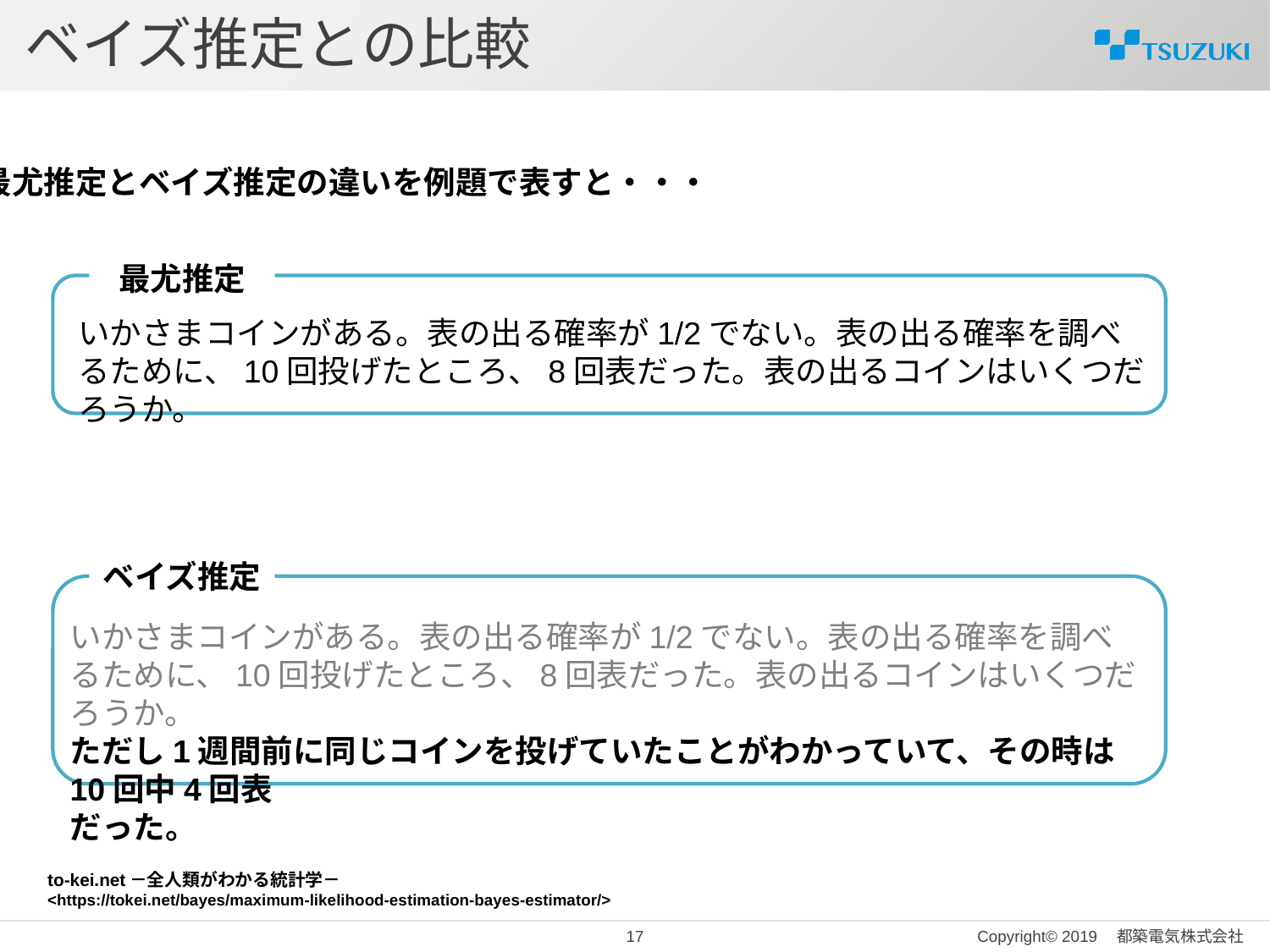

# ベイズ推定との比較
最尤推定とベイズ推定の違いを例題で表すと・・・
最尤推定

いかさまコインがある。表の出る確率が1/2でない。表の出る確率を調べるために、10回投げたところ、8回表だった。表の出るコインはいくつだろうか。
ベイズ推定

いかさまコインがある。表の出る確率が1/2でない。表の出る確率を調べるために、10回投げたところ、8回表だった。表の出るコインはいくつだろうか。
ただし1週間前に同じコインを投げていたことがわかっていて、その時は10回中4回表
だった。
to-kei.net－全人類がわかる統計学－
<https://tokei.net/bayes/maximum-likelihood-estimation-bayes-estimator/>
17
Copyright© 2019　都築電気株式会社